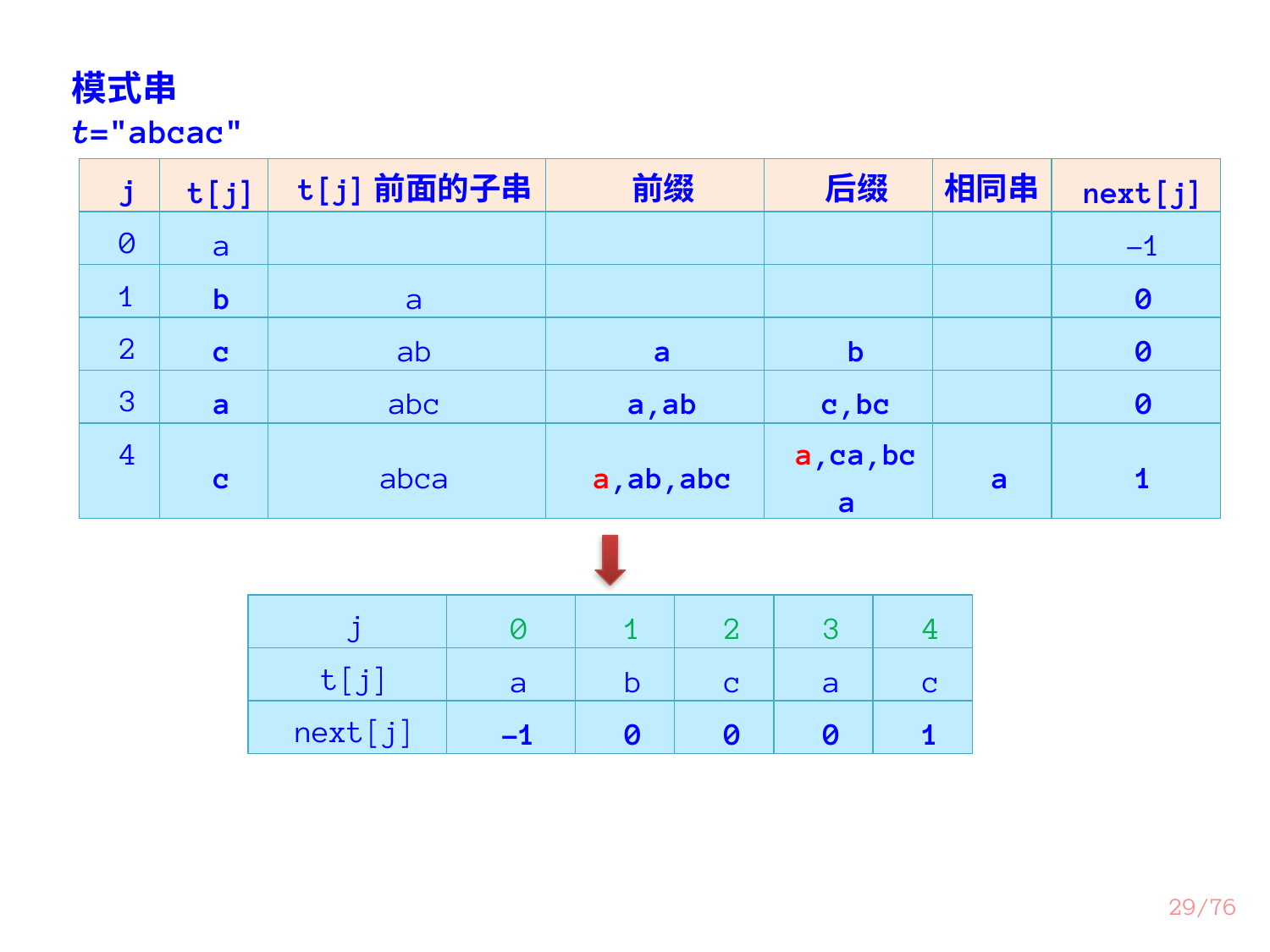

模式串t="abcac"
| j | t[j] | t[j]前面的子串 | 前缀 | 后缀 | 相同串 | next[j] |
| --- | --- | --- | --- | --- | --- | --- |
| 0 | a |  |  |  |  | -1 |
| 1 | b | a |  |  |  | 0 |
| 2 | c | ab | a | b |  | 0 |
| 3 | a | abc | a,ab | c,bc |  | 0 |
| 4 | c | abca | a,ab,abc | a,ca,bca | a | 1 |

| j | 0 | 1 | 2 | 3 | 4 |
| --- | --- | --- | --- | --- | --- |
| t[j] | a | b | c | a | c |
| next[j] | -1 | 0 | 0 | 0 | 1 |
29/76